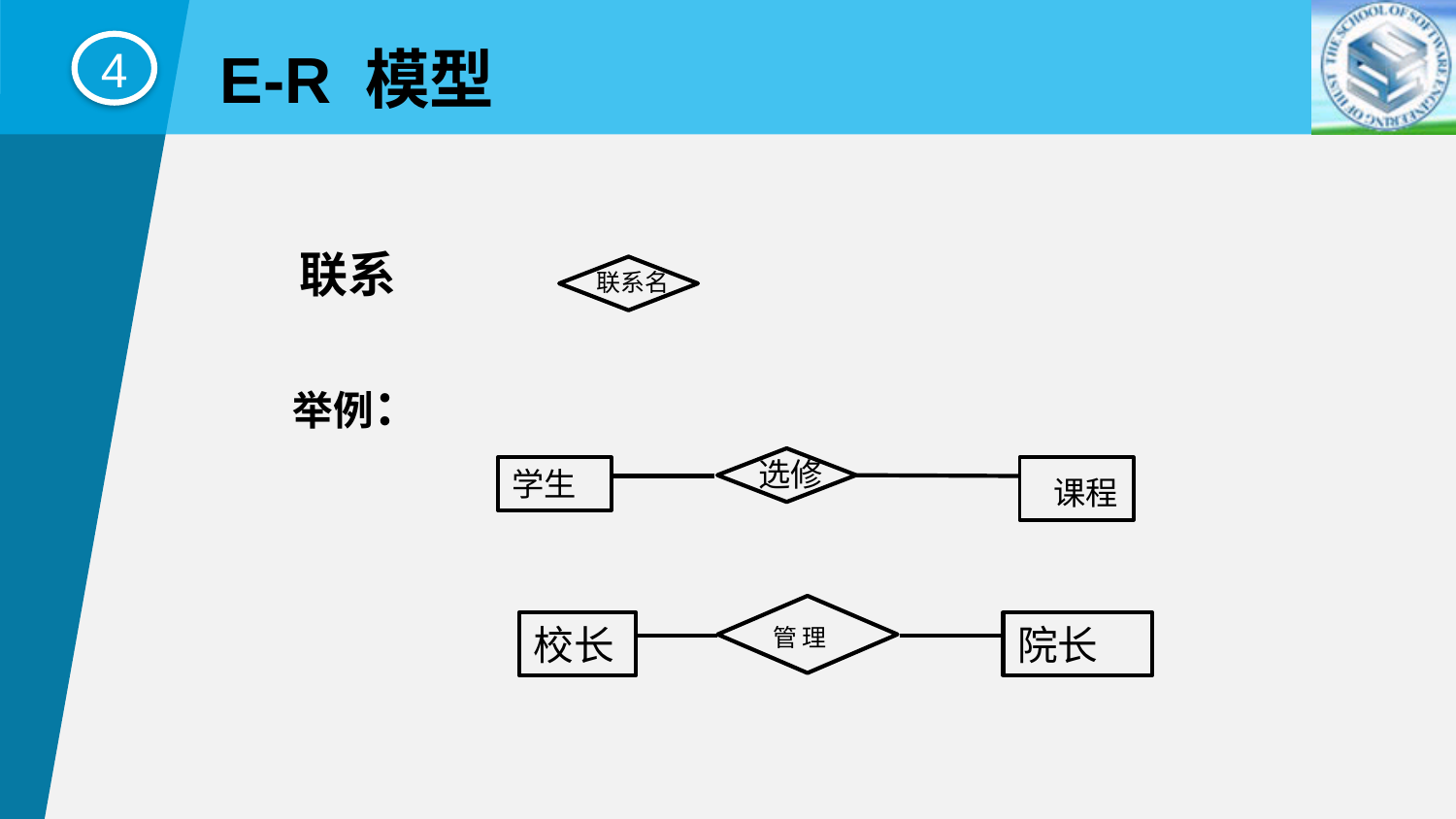

E-R 模型
4
联系

联系名
举例：
选修

学生
 课程

管 理
校长
院长